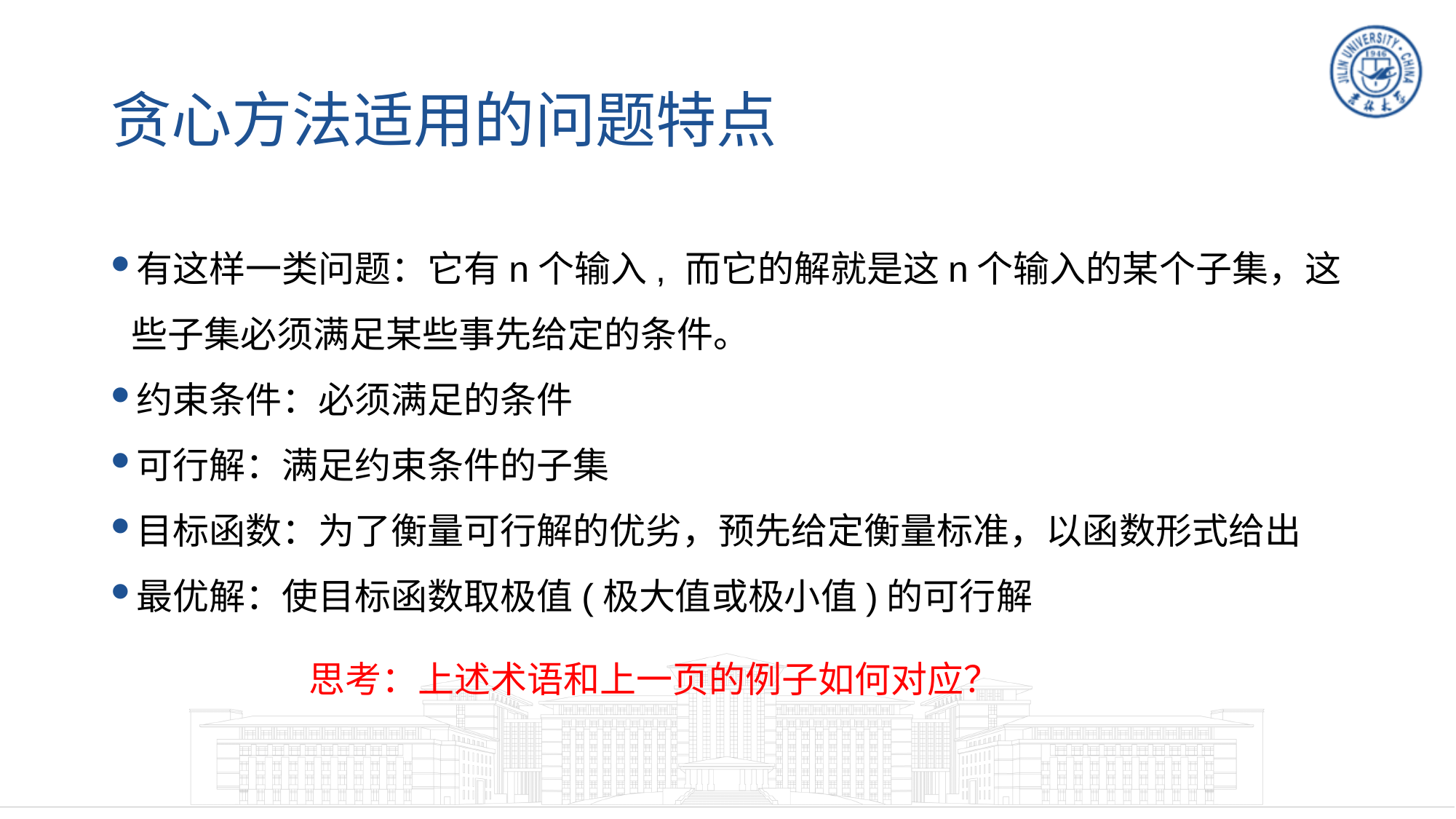

# 贪心方法适用的问题特点
有这样一类问题：它有n个输入, 而它的解就是这n个输入的某个子集，这些子集必须满足某些事先给定的条件。
约束条件：必须满足的条件
可行解：满足约束条件的子集
目标函数：为了衡量可行解的优劣，预先给定衡量标准，以函数形式给出
最优解：使目标函数取极值(极大值或极小值)的可行解
思考：上述术语和上一页的例子如何对应？
5